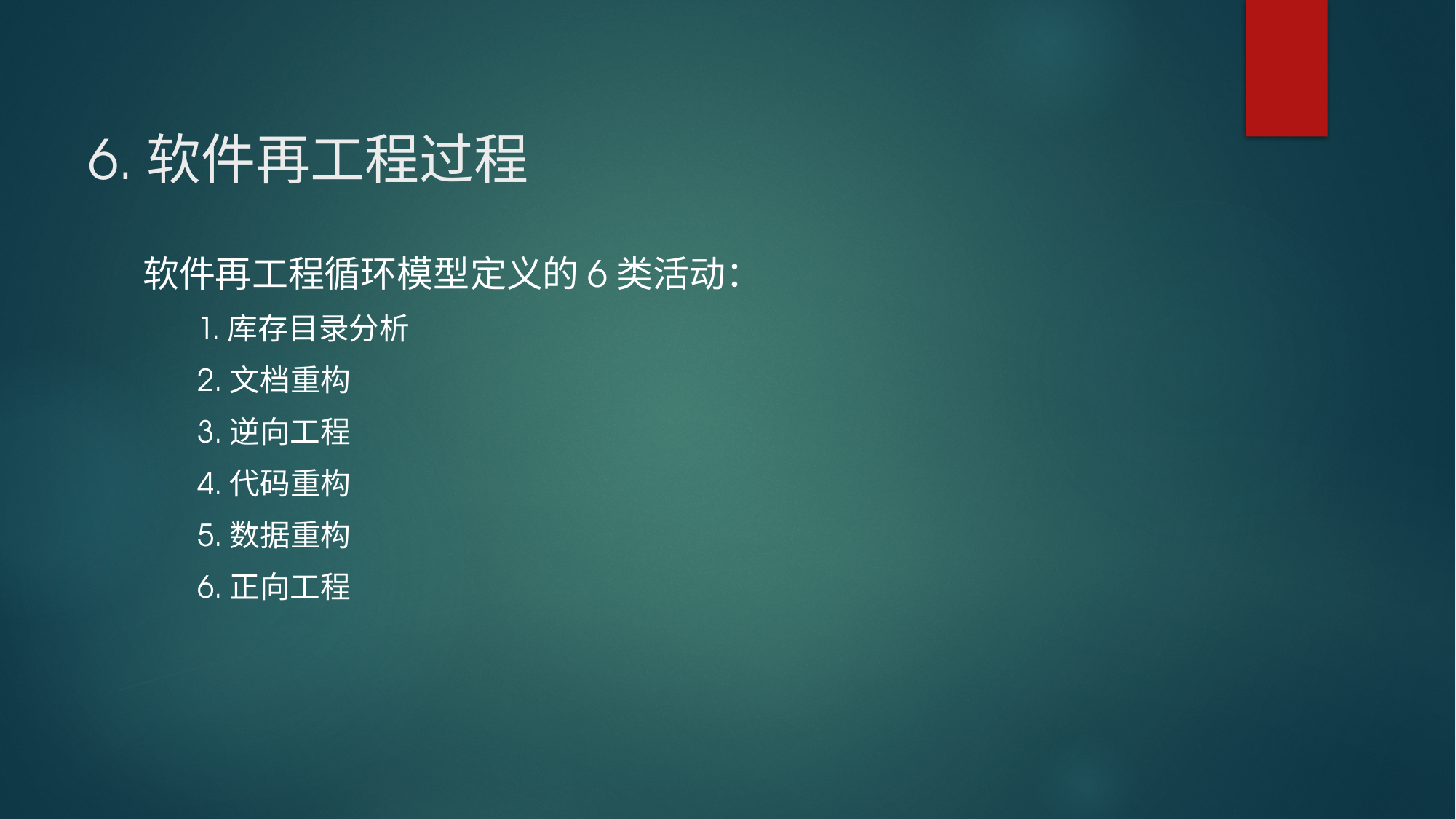

# 6.软件再工程过程
软件再工程循环模型定义的6类活动：
1.库存目录分析
2.文档重构
3.逆向工程
4.代码重构
5.数据重构
6.正向工程